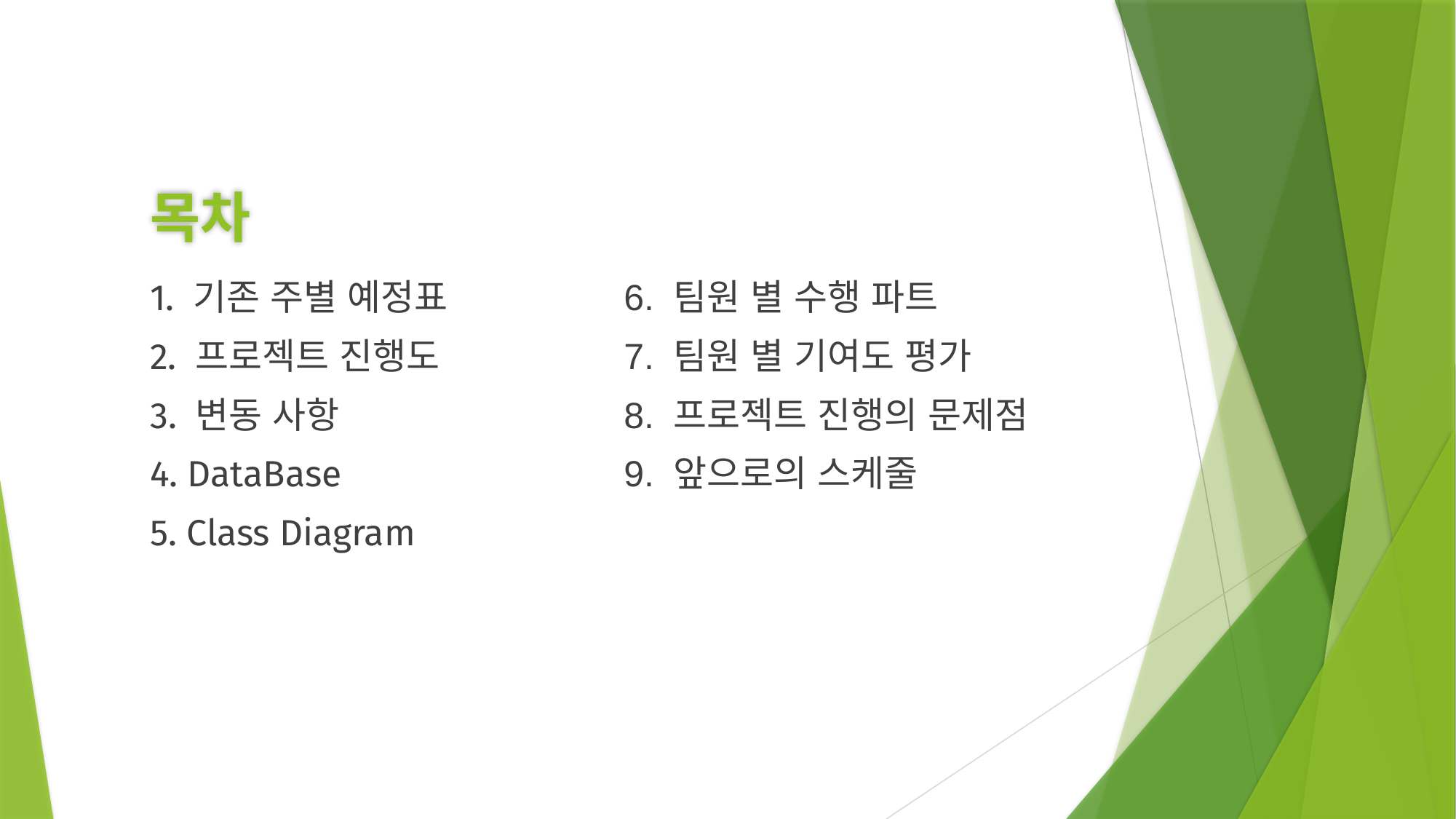

목차

1. 기존 주별 예정표
2. 프로젝트 진행도
3. 변동 사항
4. DataBase
5. Class Diagram

6. 팀원 별 수행 파트
7. 팀원 별 기여도 평가
8. 프로젝트 진행의 문제점
9. 앞으로의 스케줄